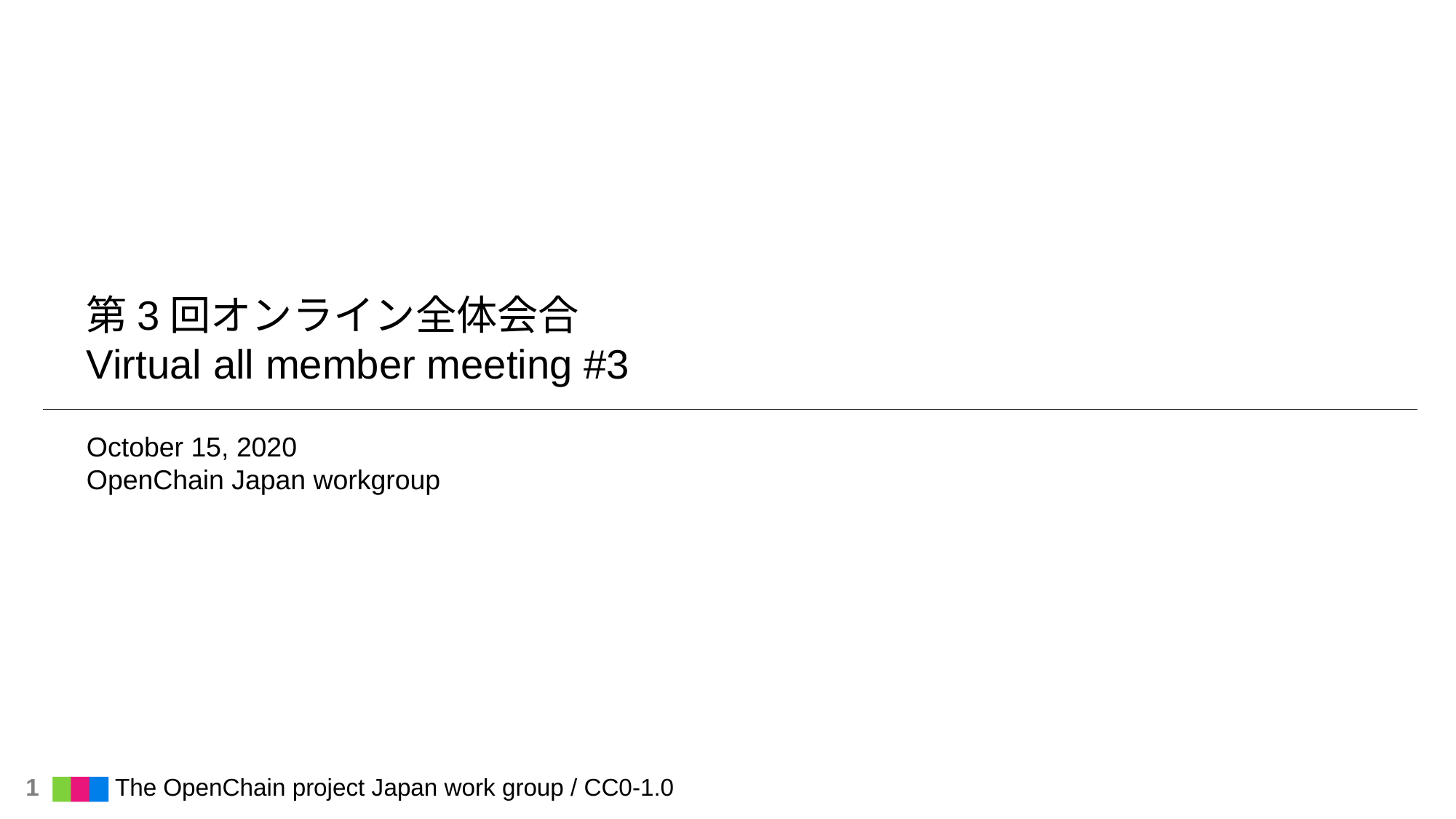

# 第3回オンライン全体会合 Virtual all member meeting #3
October 15, 2020
OpenChain Japan workgroup